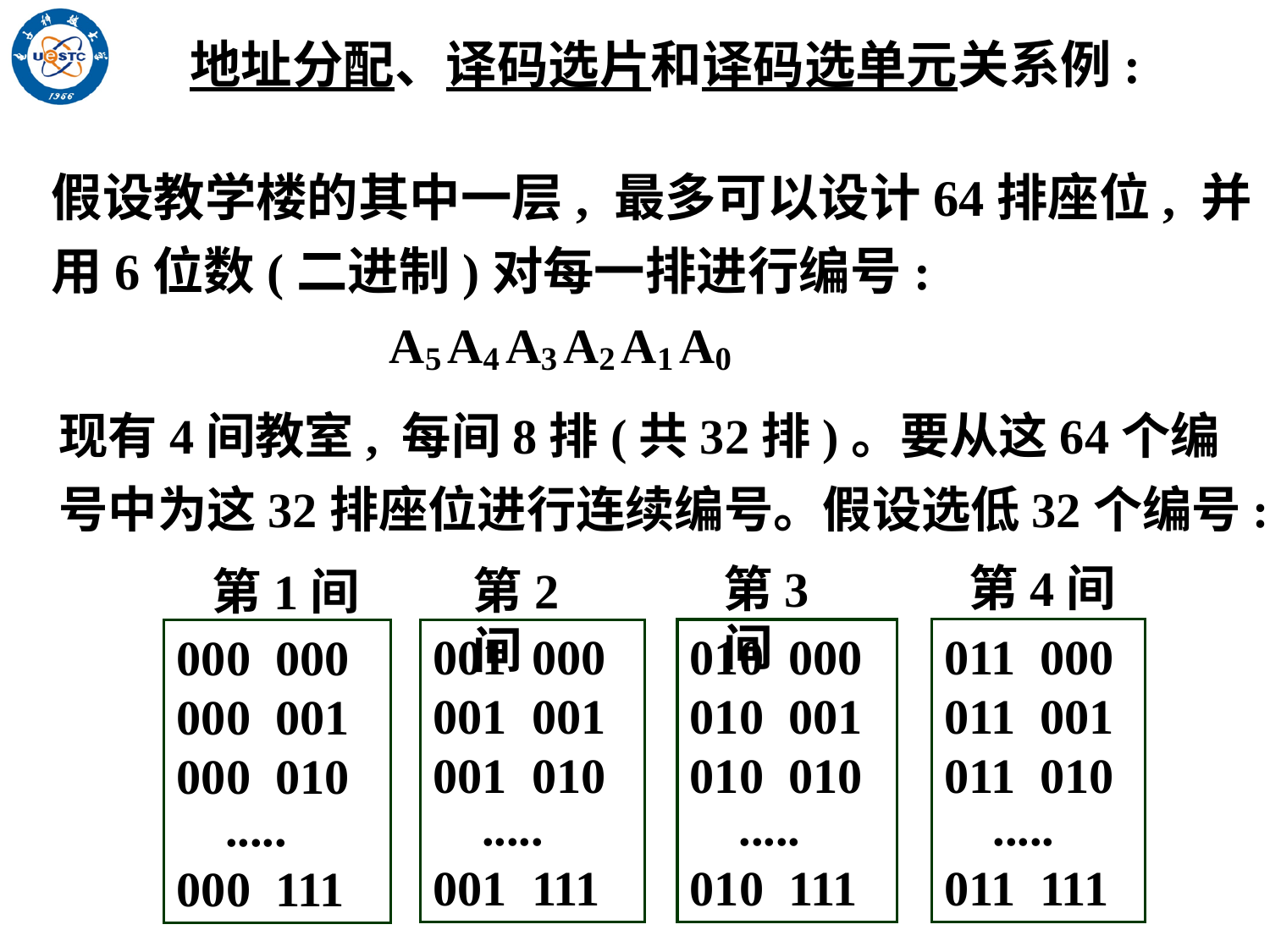

地址分配、译码选片和译码选单元关系例:
假设教学楼的其中一层, 最多可以设计64排座位, 并用6位数(二进制)对每一排进行编号:
A5 A4 A3 A2 A1 A0
现有4间教室, 每间8排(共32排)。要从这64个编号中为这32排座位进行连续编号。假设选低32个编号:
第4间
011  000
011  001
011  010
    .....
011  111
第3间
010  000
010  001
010  010
    .....
010  111
第2间
001  000
001  001
001  010
    .....
001  111
第1间
000  000
000  001
000  010
    .....
000  111